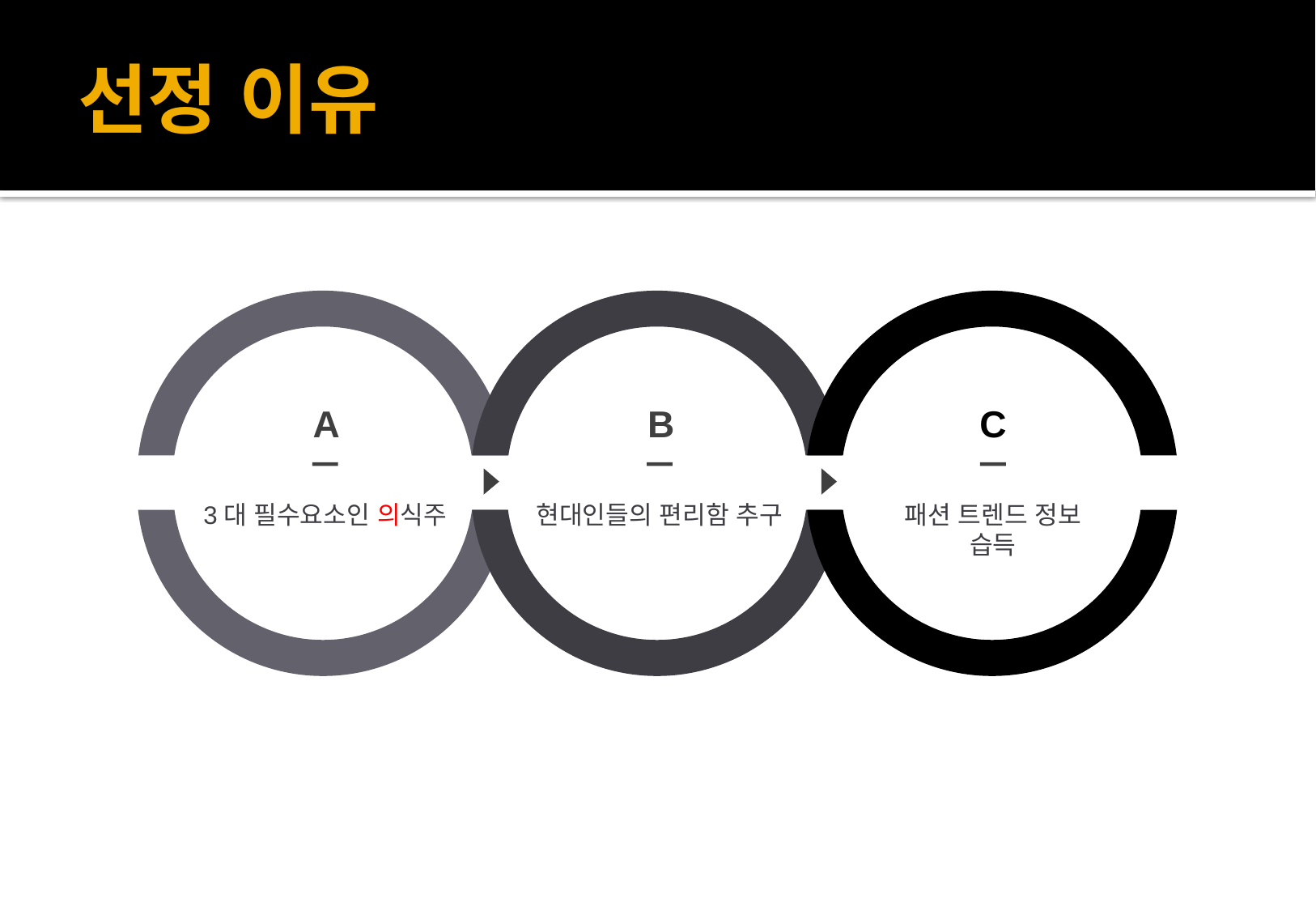

# 선정 이유

A
B
C

3대 필수요소인 의식주
현대인들의 편리함 추구
패션 트렌드 정보 습득